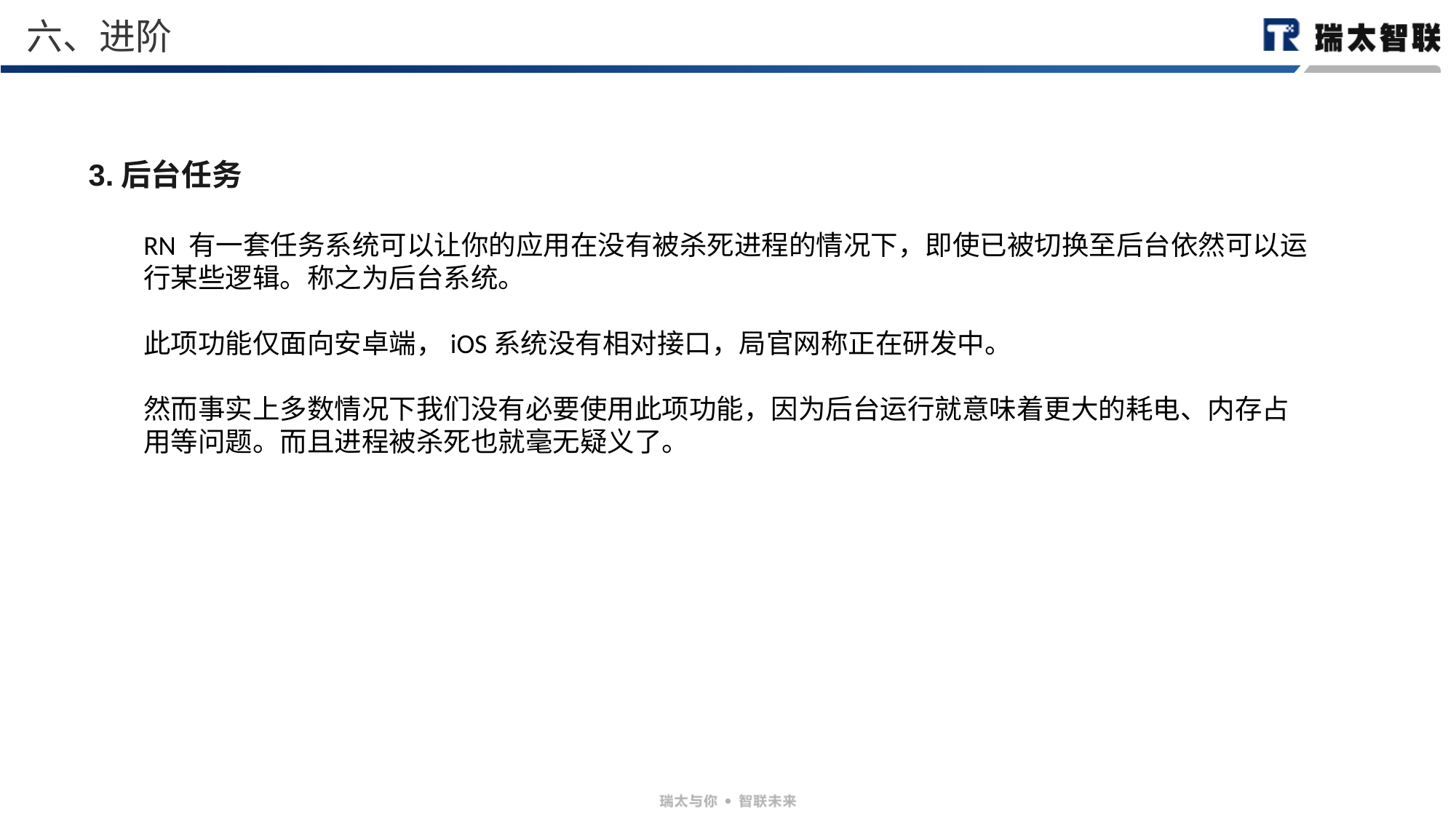

六、进阶
3.后台任务
RN 有一套任务系统可以让你的应用在没有被杀死进程的情况下，即使已被切换至后台依然可以运行某些逻辑。称之为后台系统。

此项功能仅面向安卓端，iOS系统没有相对接口，局官网称正在研发中。

然而事实上多数情况下我们没有必要使用此项功能，因为后台运行就意味着更大的耗电、内存占用等问题。而且进程被杀死也就毫无疑义了。